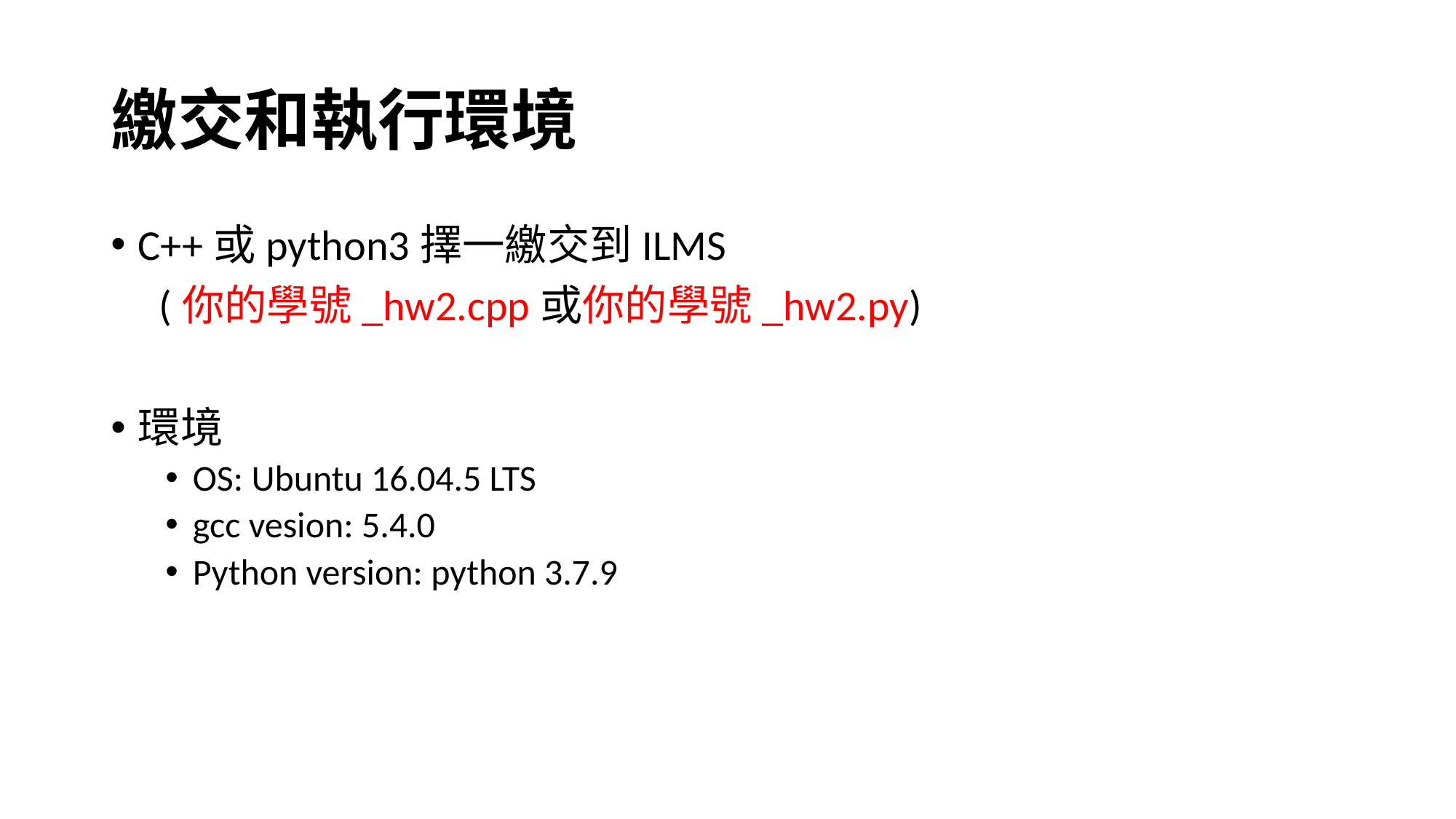

# 繳交和執行環境
C++或python3擇一繳交到ILMS
     (你的學號_hw2.cpp或你的學號_hw2.py)

環境
OS: Ubuntu 16.04.5 LTS
gcc vesion: 5.4.0
Python version: python 3.7.9